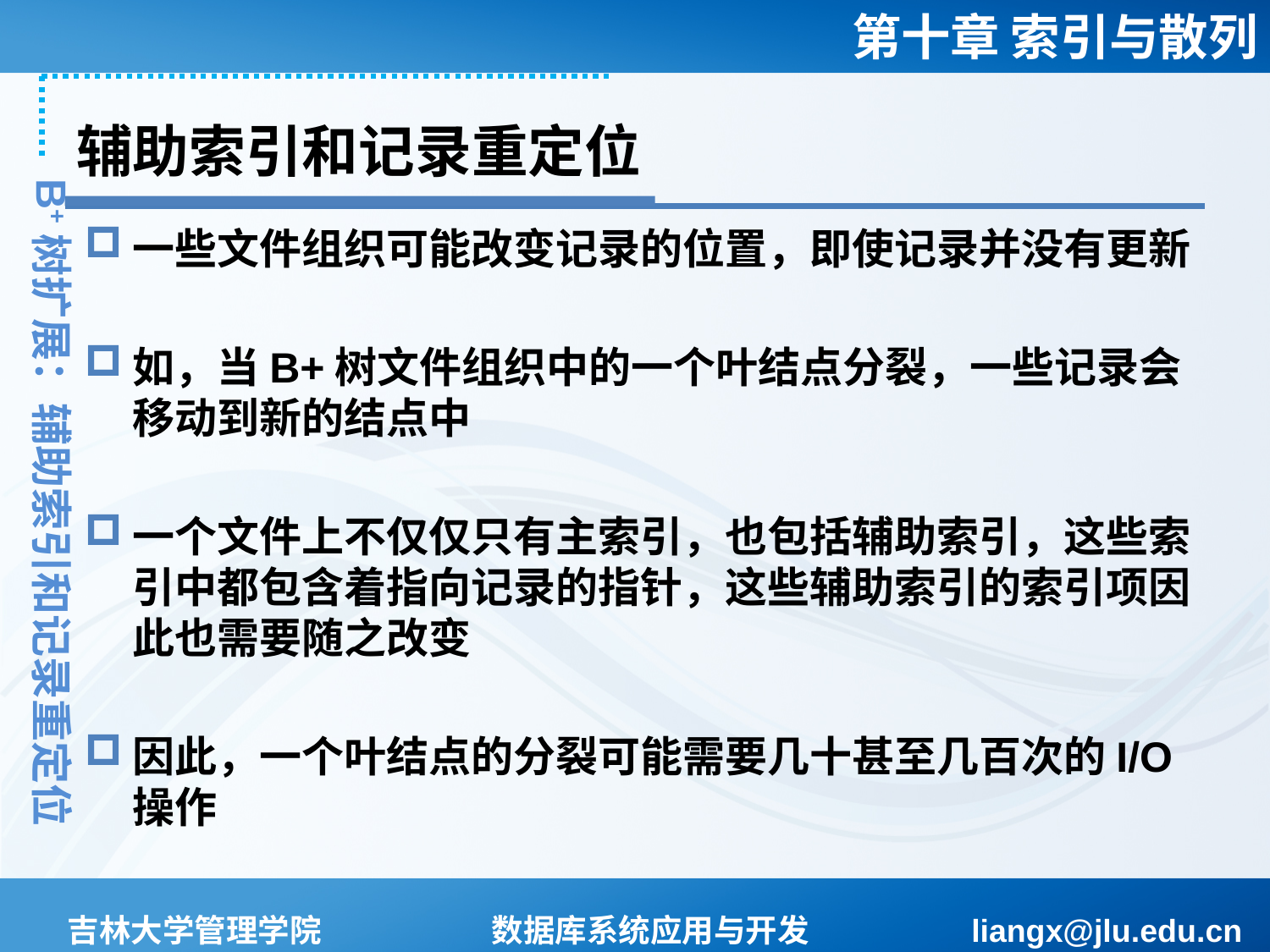

# 辅助索引和记录重定位
B+树扩展：辅助索引和记录重定位
一些文件组织可能改变记录的位置，即使记录并没有更新

如，当B+树文件组织中的一个叶结点分裂，一些记录会移动到新的结点中

一个文件上不仅仅只有主索引，也包括辅助索引，这些索引中都包含着指向记录的指针，这些辅助索引的索引项因此也需要随之改变

因此，一个叶结点的分裂可能需要几十甚至几百次的I/O操作